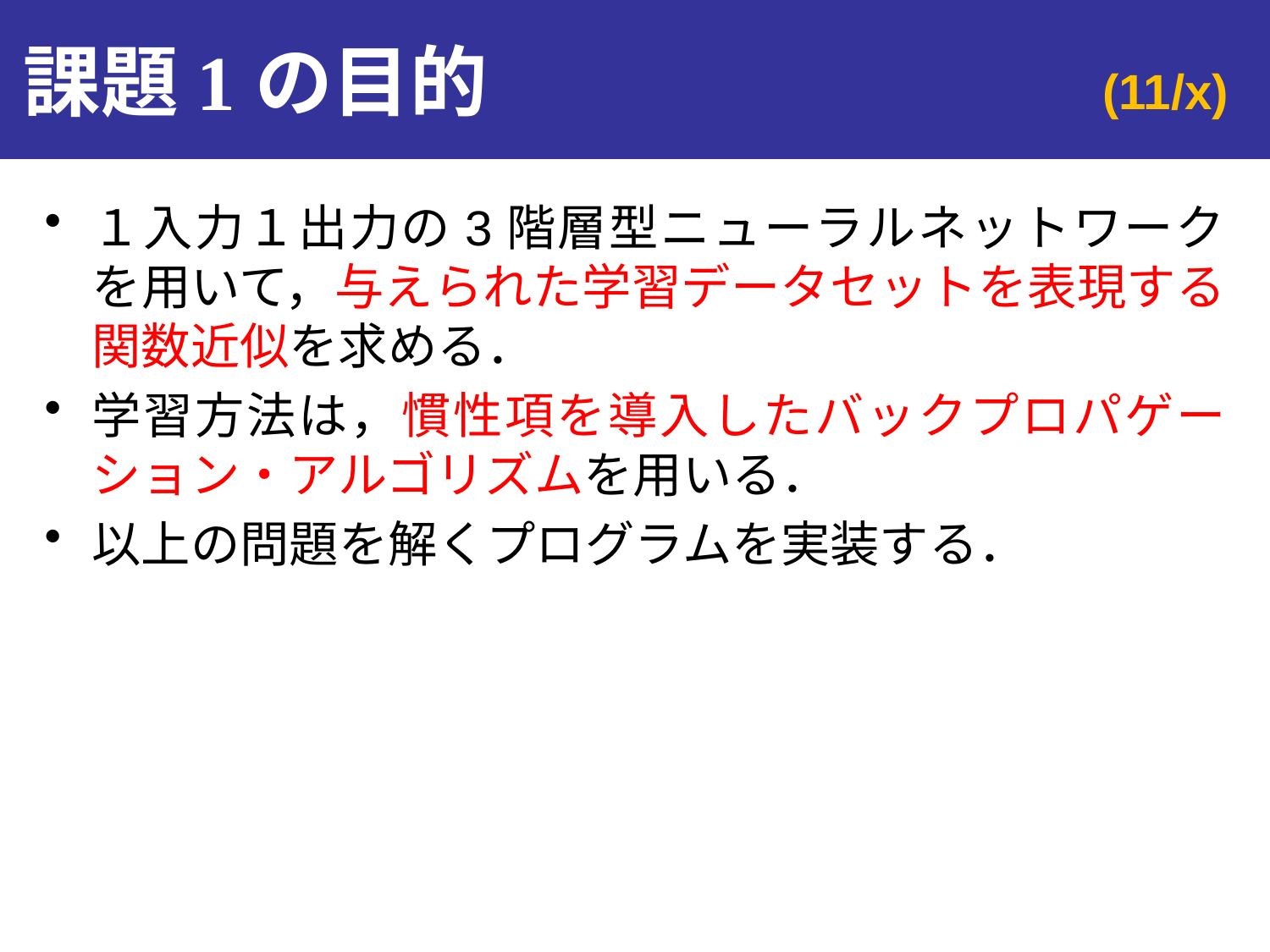

# 課題1の目的
１入力１出力の3階層型ニューラルネットワークを用いて，与えられた学習データセットを表現する関数近似を求める．
学習方法は，慣性項を導入したバックプロパゲーション・アルゴリズムを用いる．
以上の問題を解くプログラムを実装する．